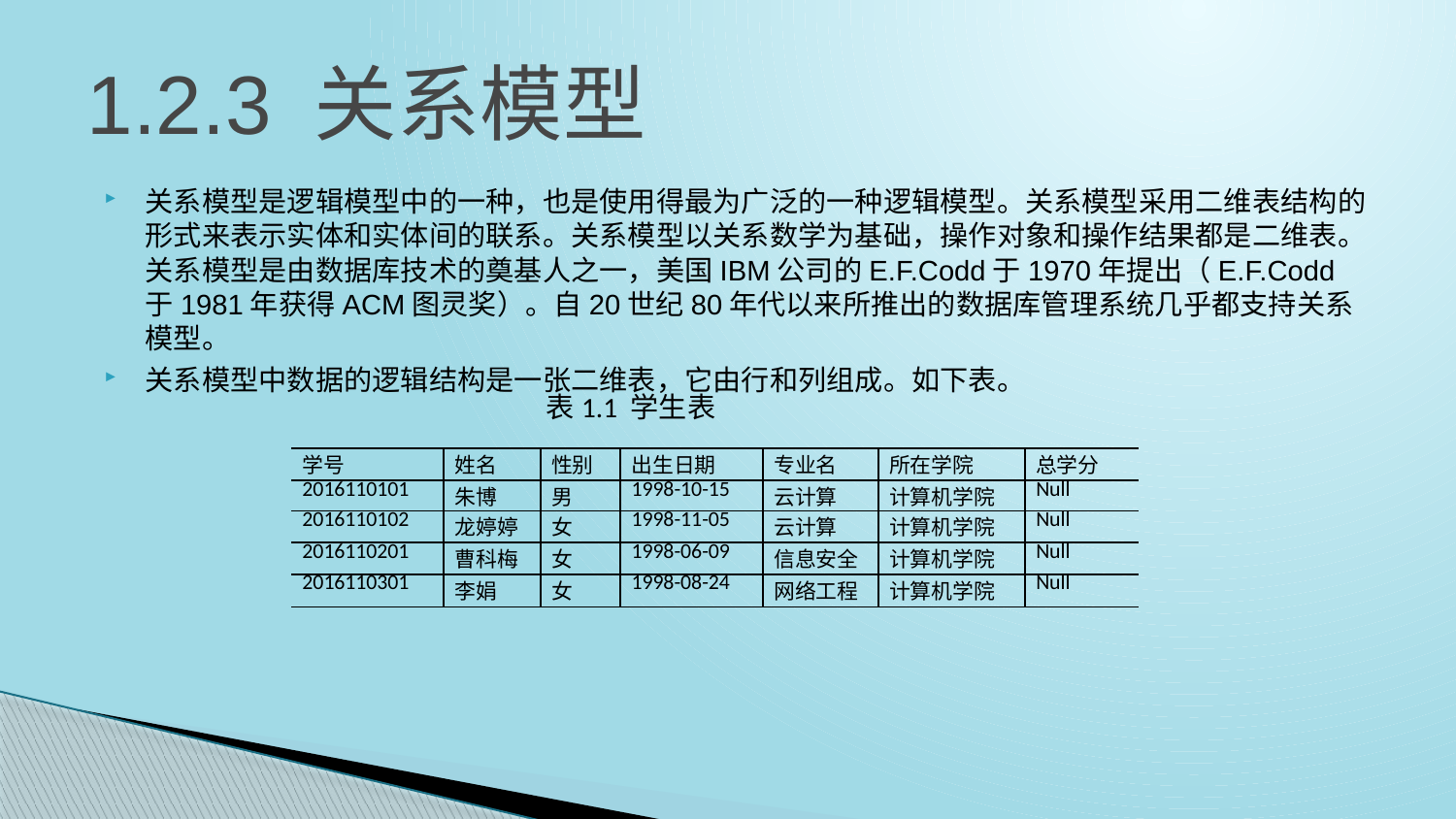

# 1.2.3 关系模型
关系模型是逻辑模型中的一种，也是使用得最为广泛的一种逻辑模型。关系模型采用二维表结构的形式来表示实体和实体间的联系。关系模型以关系数学为基础，操作对象和操作结果都是二维表。关系模型是由数据库技术的奠基人之一，美国IBM公司的E.F.Codd于1970年提出（E.F.Codd于1981年获得ACM图灵奖）。自20世纪80年代以来所推出的数据库管理系统几乎都支持关系模型。
关系模型中数据的逻辑结构是一张二维表，它由行和列组成。如下表。
表1.1 学生表
| 学号 | 姓名 | 性别 | 出生日期 | 专业名 | 所在学院 | 总学分 |
| --- | --- | --- | --- | --- | --- | --- |
| 2016110101 | 朱博 | 男 | 1998-10-15 | 云计算 | 计算机学院 | Null |
| 2016110102 | 龙婷婷 | 女 | 1998-11-05 | 云计算 | 计算机学院 | Null |
| 2016110201 | 曹科梅 | 女 | 1998-06-09 | 信息安全 | 计算机学院 | Null |
| 2016110301 | 李娟 | 女 | 1998-08-24 | 网络工程 | 计算机学院 | Null |
5